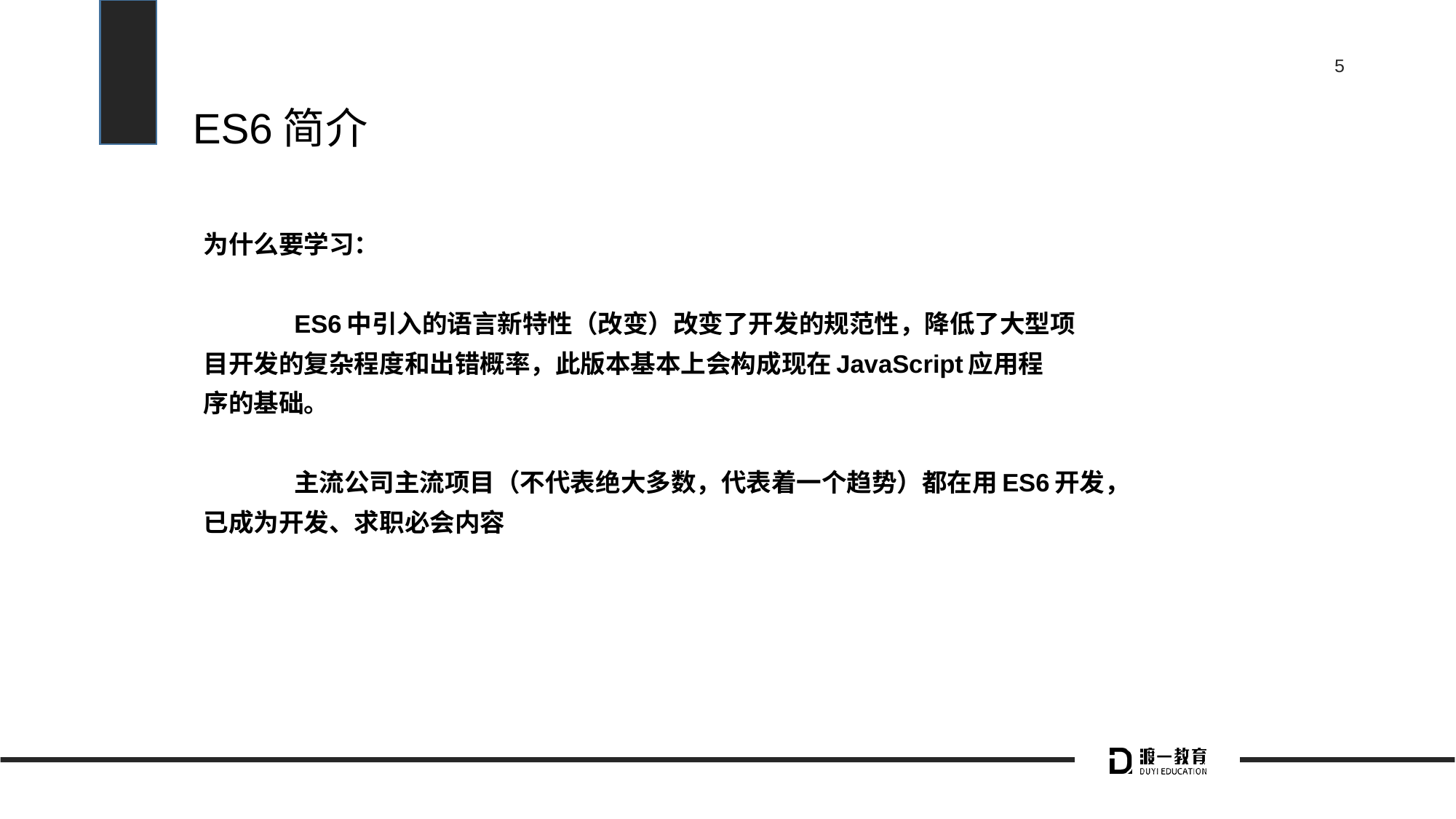

# ES6简介
为什么要学习：

	ES6中引入的语言新特性（改变）改变了开发的规范性，降低了大型项
目开发的复杂程度和出错概率，此版本基本上会构成现在JavaScript应用程
序的基础。

	主流公司主流项目（不代表绝大多数，代表着一个趋势）都在用ES6开发，
已成为开发、求职必会内容